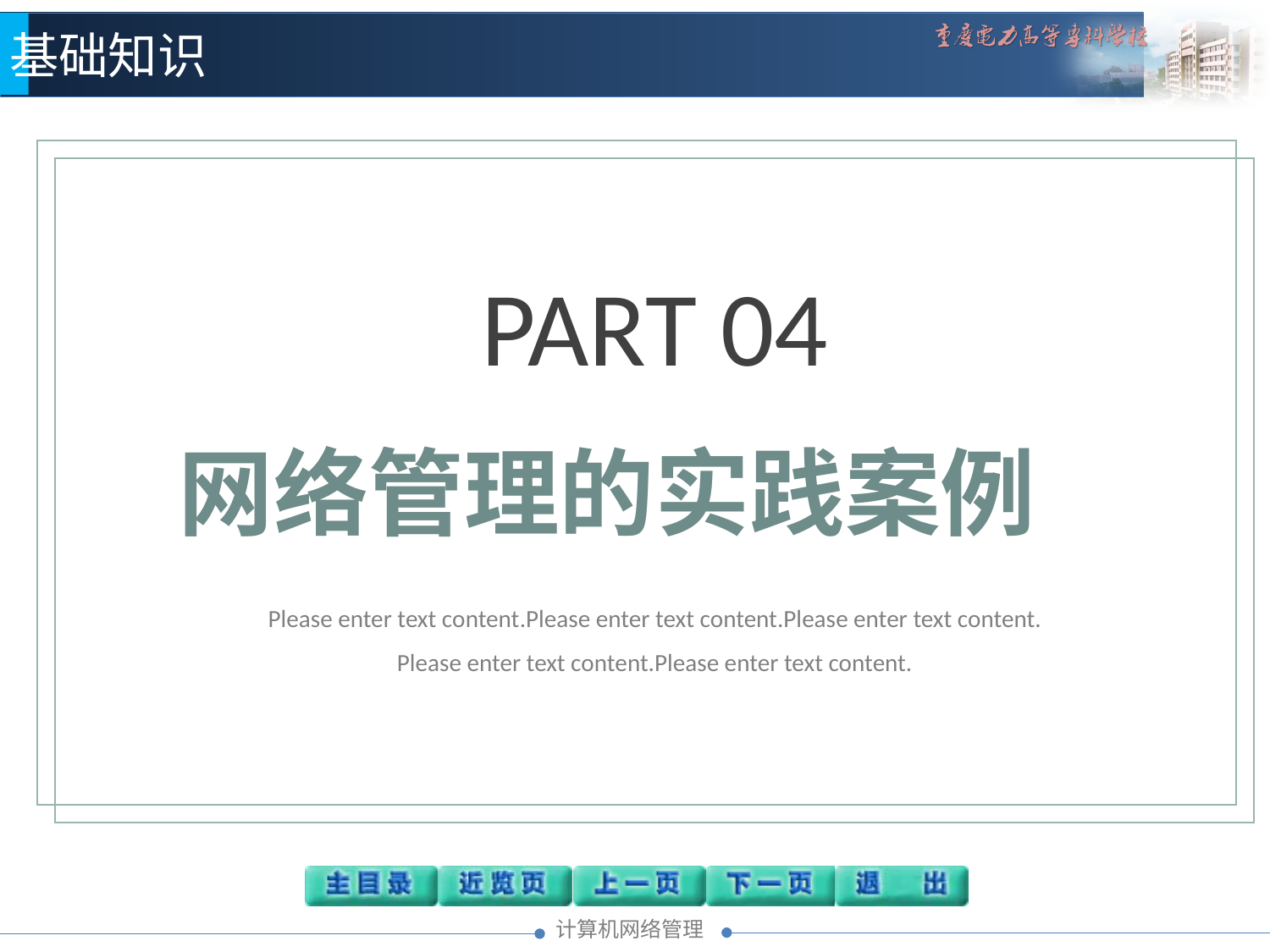

基础知识

PART 04
网络管理的实践案例
Please enter text content.Please enter text content.Please enter text content.
Please enter text content.Please enter text content.
02
01
03
04
05